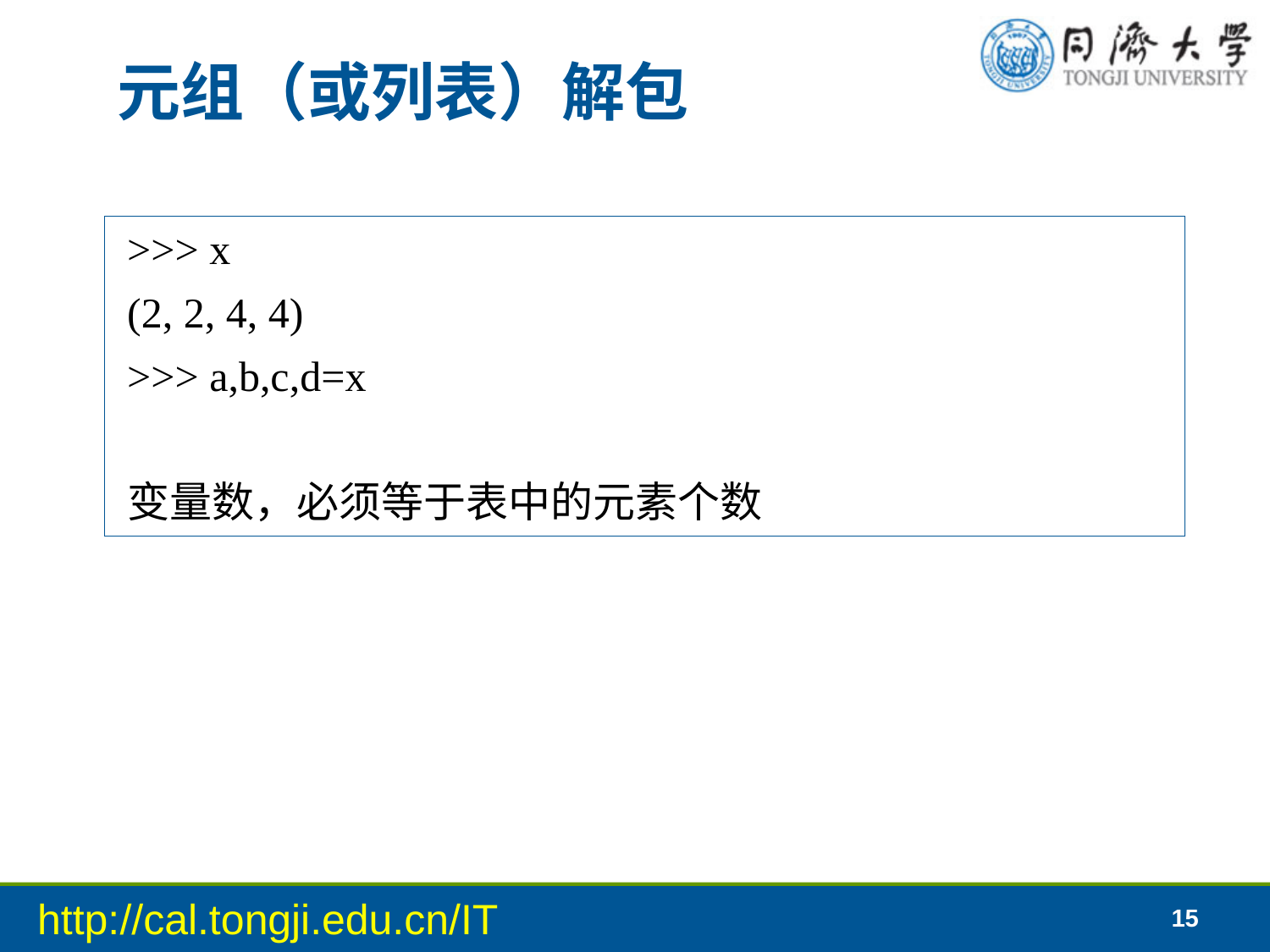

# 元组（或列表）解包
>>> x
(2, 2, 4, 4)
>>> a,b,c,d=x

变量数，必须等于表中的元素个数